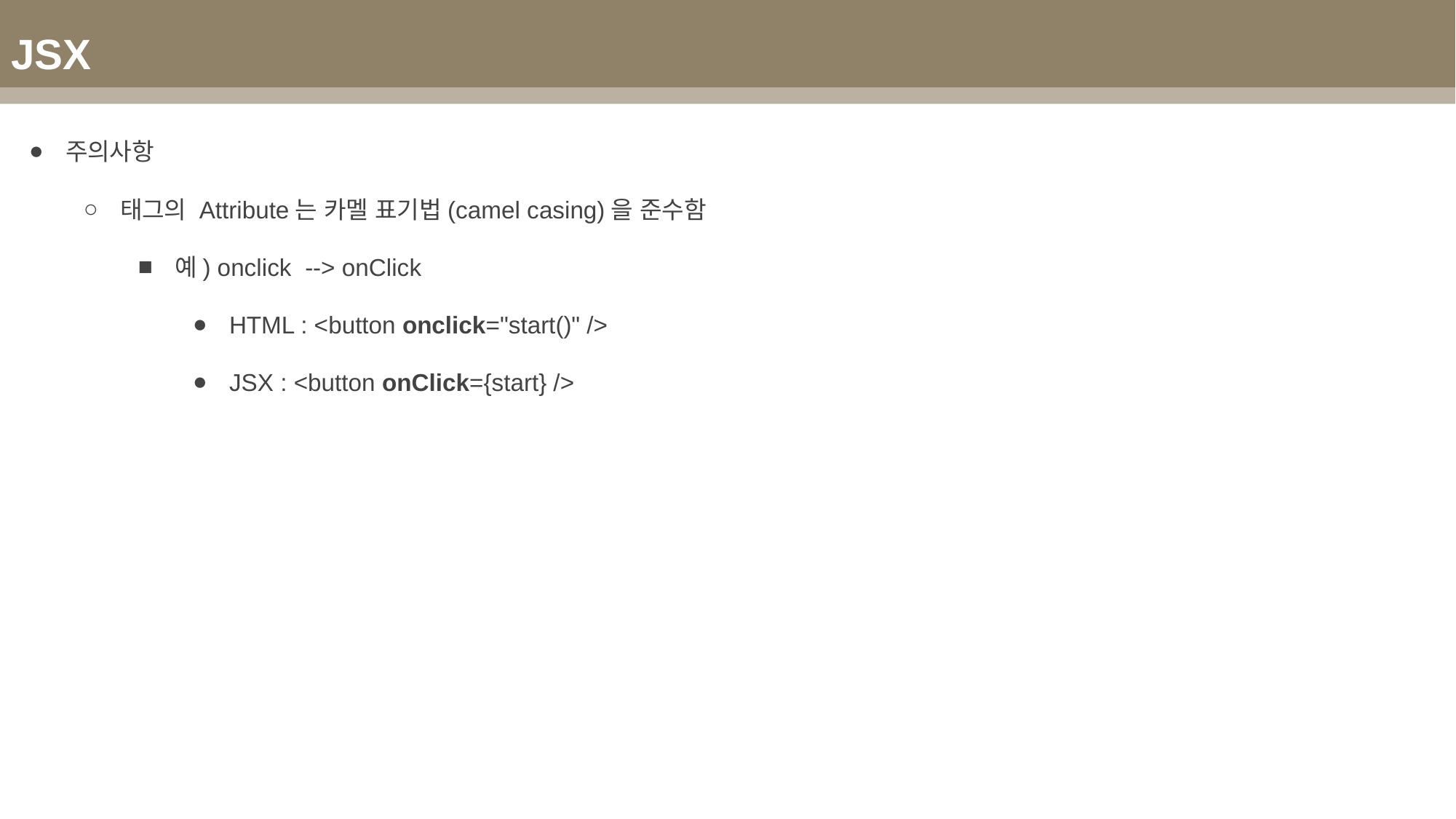

JSX
주의사항
태그의 Attribute는 카멜 표기법(camel casing)을 준수함
예) onclick  --> onClick
HTML : <button onclick="start()" />
JSX : <button onClick={start} />